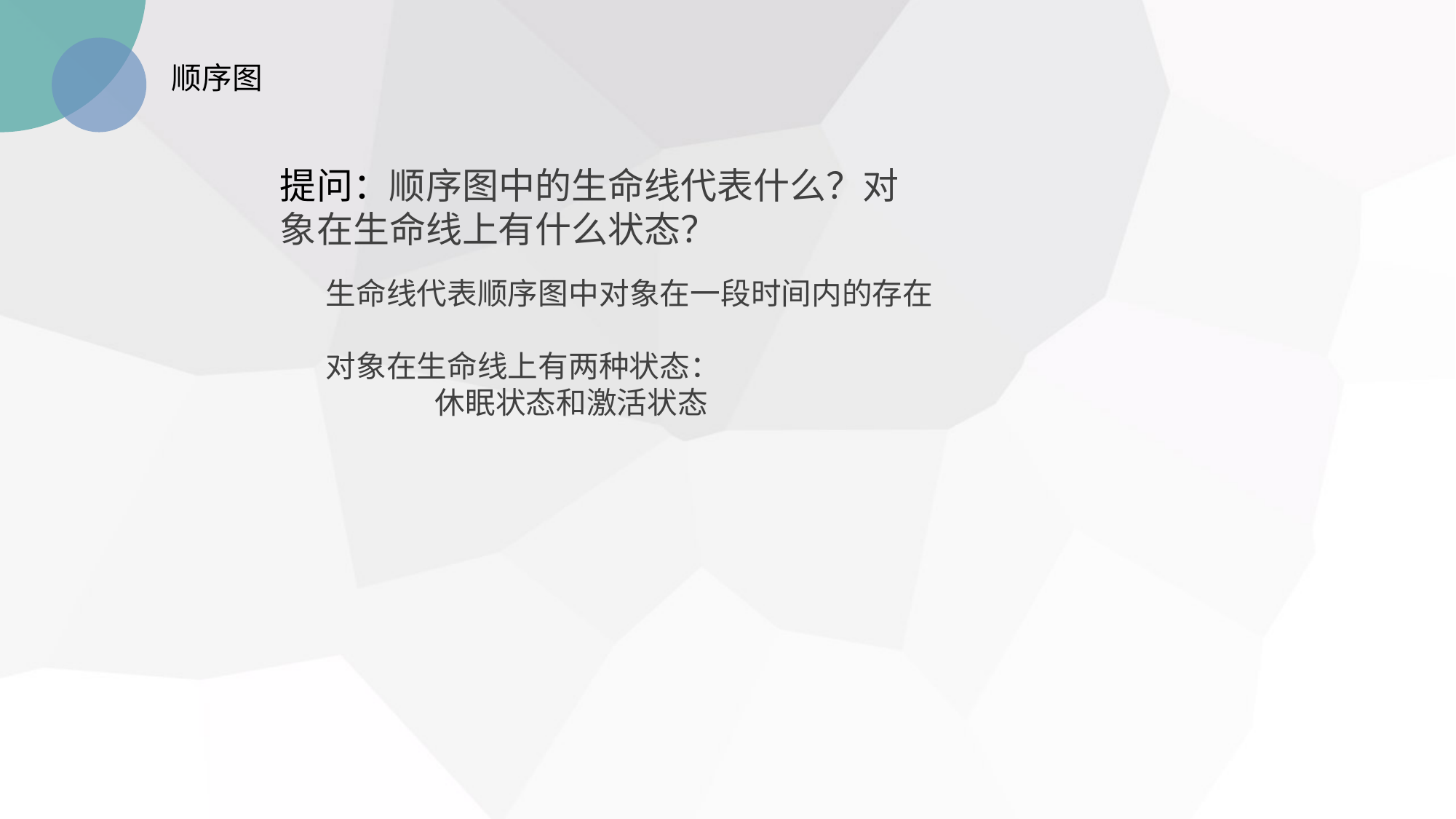

顺序图
提问：顺序图中的生命线代表什么？对象在生命线上有什么状态？
生命线代表顺序图中对象在一段时间内的存在

对象在生命线上有两种状态：
	休眠状态和激活状态